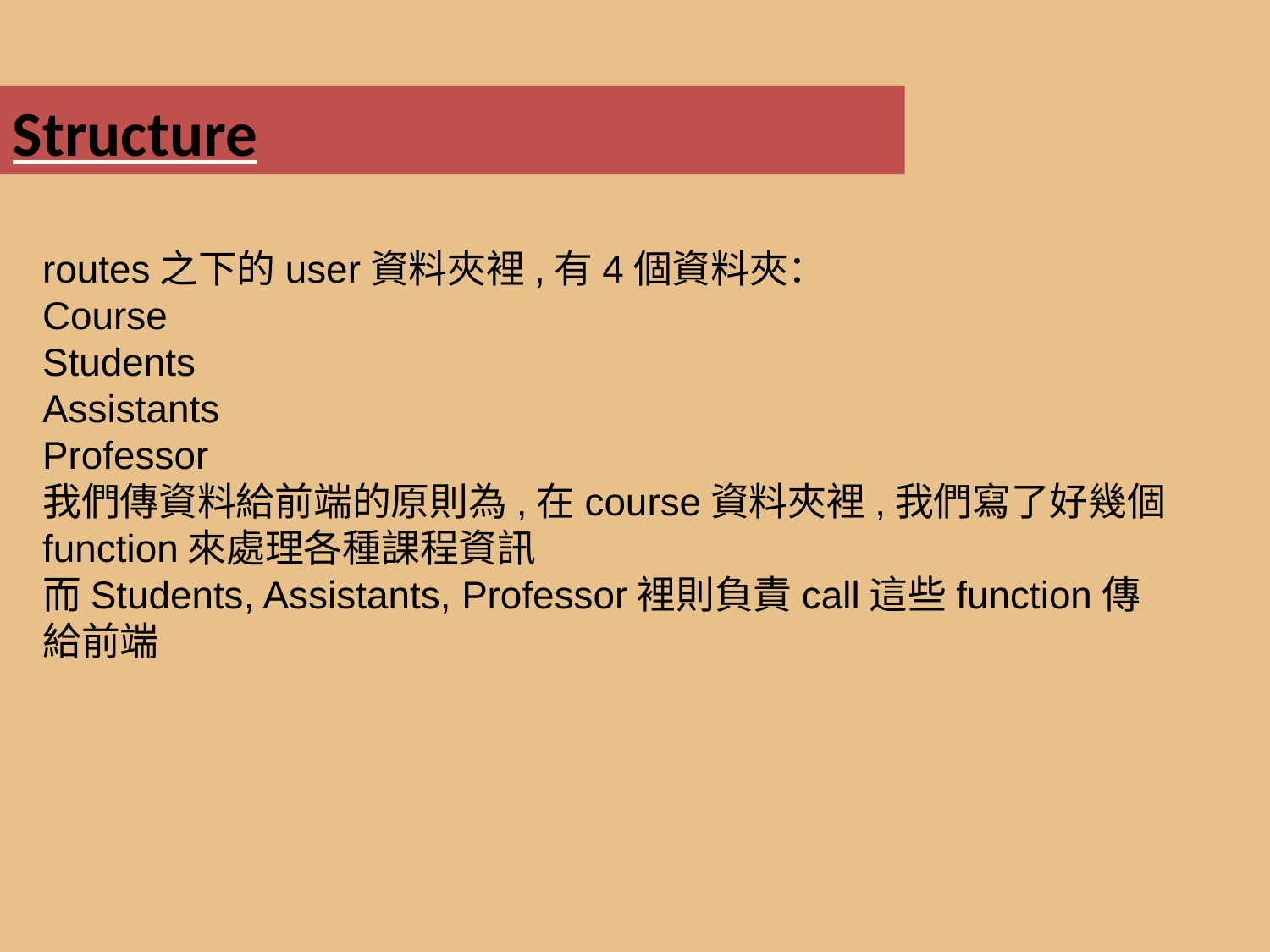

Structure
routes之下的user資料夾裡,有4個資料夾：
Course
Students
Assistants
Professor
我們傳資料給前端的原則為,在course資料夾裡,我們寫了好幾個function來處理各種課程資訊
而Students, Assistants, Professor裡則負責call這些function傳給前端